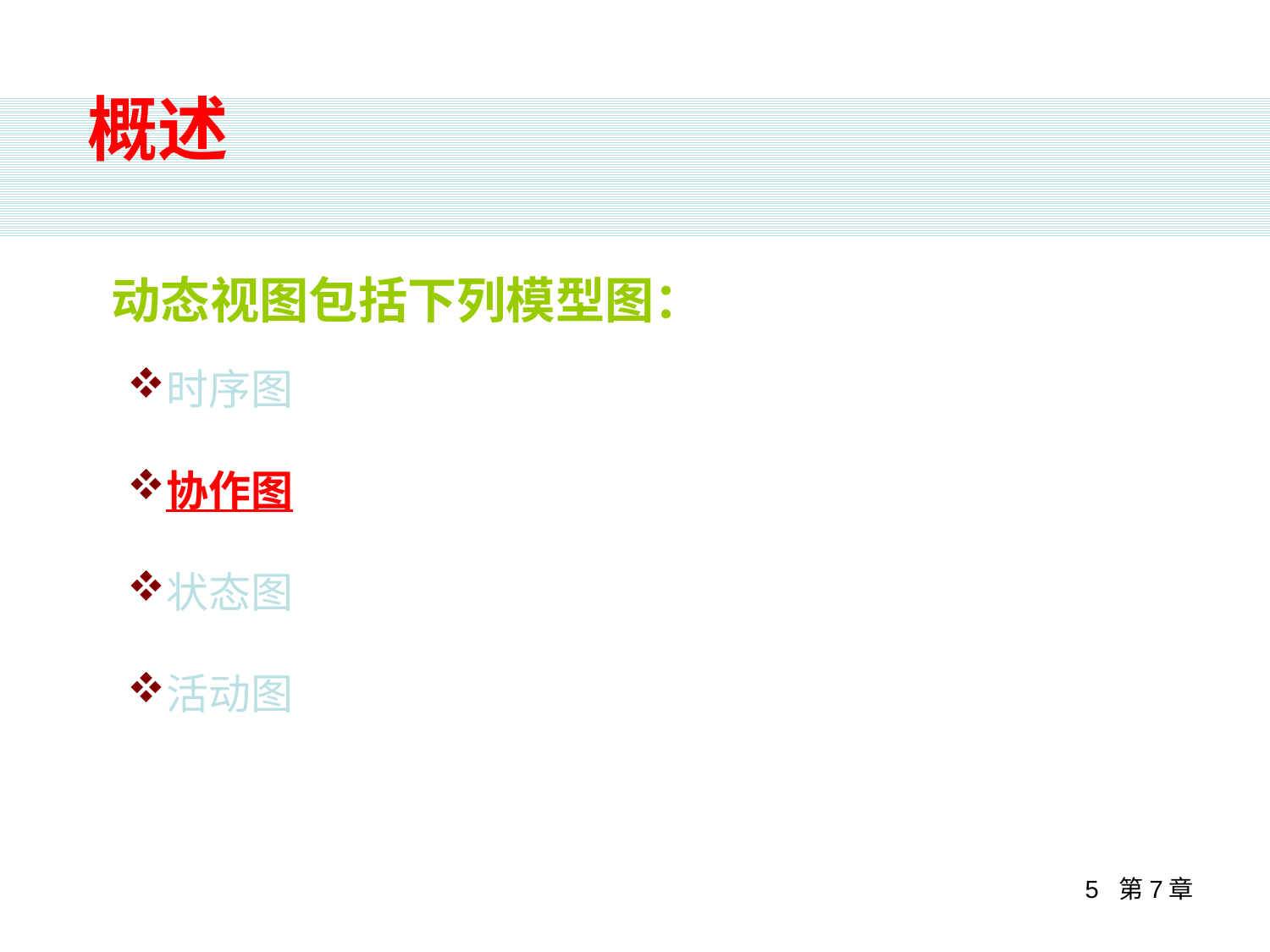

概述
动态视图包括下列模型图：
时序图

协作图

状态图

活动图
5  第7章